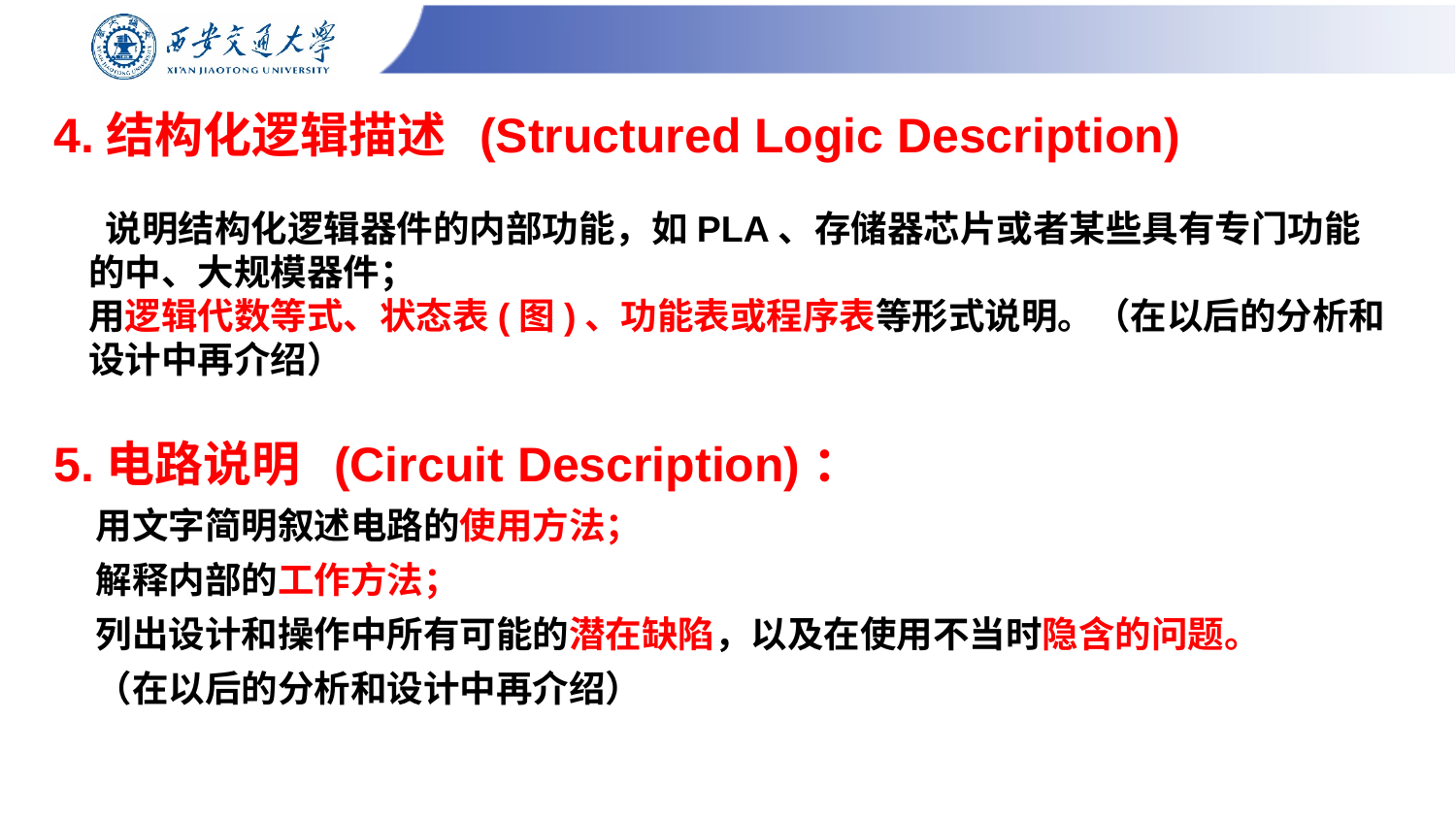

# 4.结构化逻辑描述  (Structured Logic Description)
 说明结构化逻辑器件的内部功能，如PLA、存储器芯片或者某些具有专门功能的中、大规模器件；
用逻辑代数等式、状态表(图)、功能表或程序表等形式说明。（在以后的分析和设计中再介绍）
5.电路说明  (Circuit Description)：
    用文字简明叙述电路的使用方法；
    解释内部的工作方法；
    列出设计和操作中所有可能的潜在缺陷，以及在使用不当时隐含的问题。
    （在以后的分析和设计中再介绍）